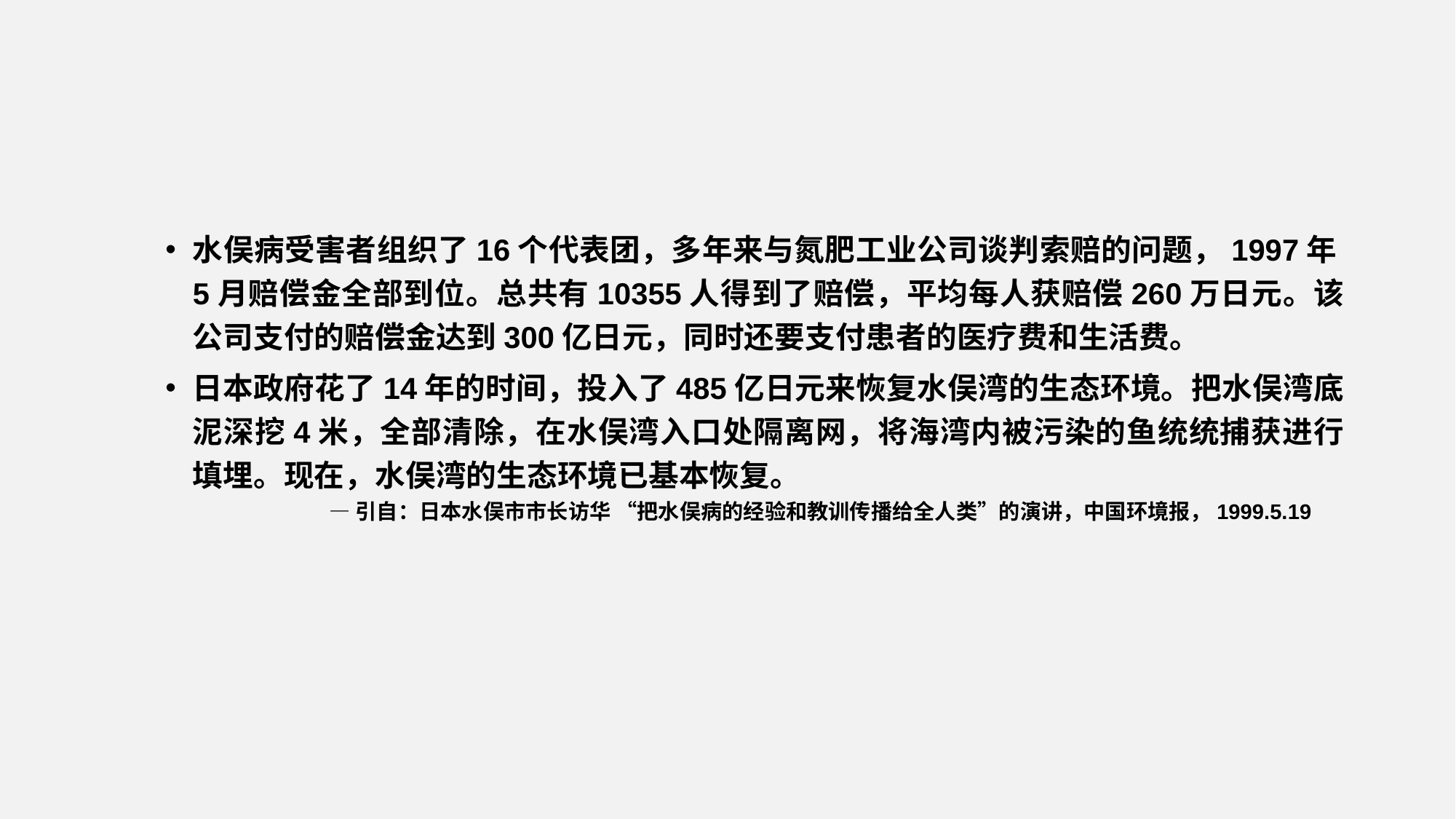

水俣病受害者组织了16个代表团，多年来与氮肥工业公司谈判索赔的问题，1997年5月赔偿金全部到位。总共有10355人得到了赔偿，平均每人获赔偿260万日元。该公司支付的赔偿金达到300亿日元，同时还要支付患者的医疗费和生活费。
日本政府花了14年的时间，投入了485亿日元来恢复水俣湾的生态环境。把水俣湾底泥深挖4米，全部清除，在水俣湾入口处隔离网，将海湾内被污染的鱼统统捕获进行填埋。现在，水俣湾的生态环境已基本恢复。
—引自：日本水俣市市长访华 “把水俣病的经验和教训传播给全人类”的演讲，中国环境报，1999.5.19